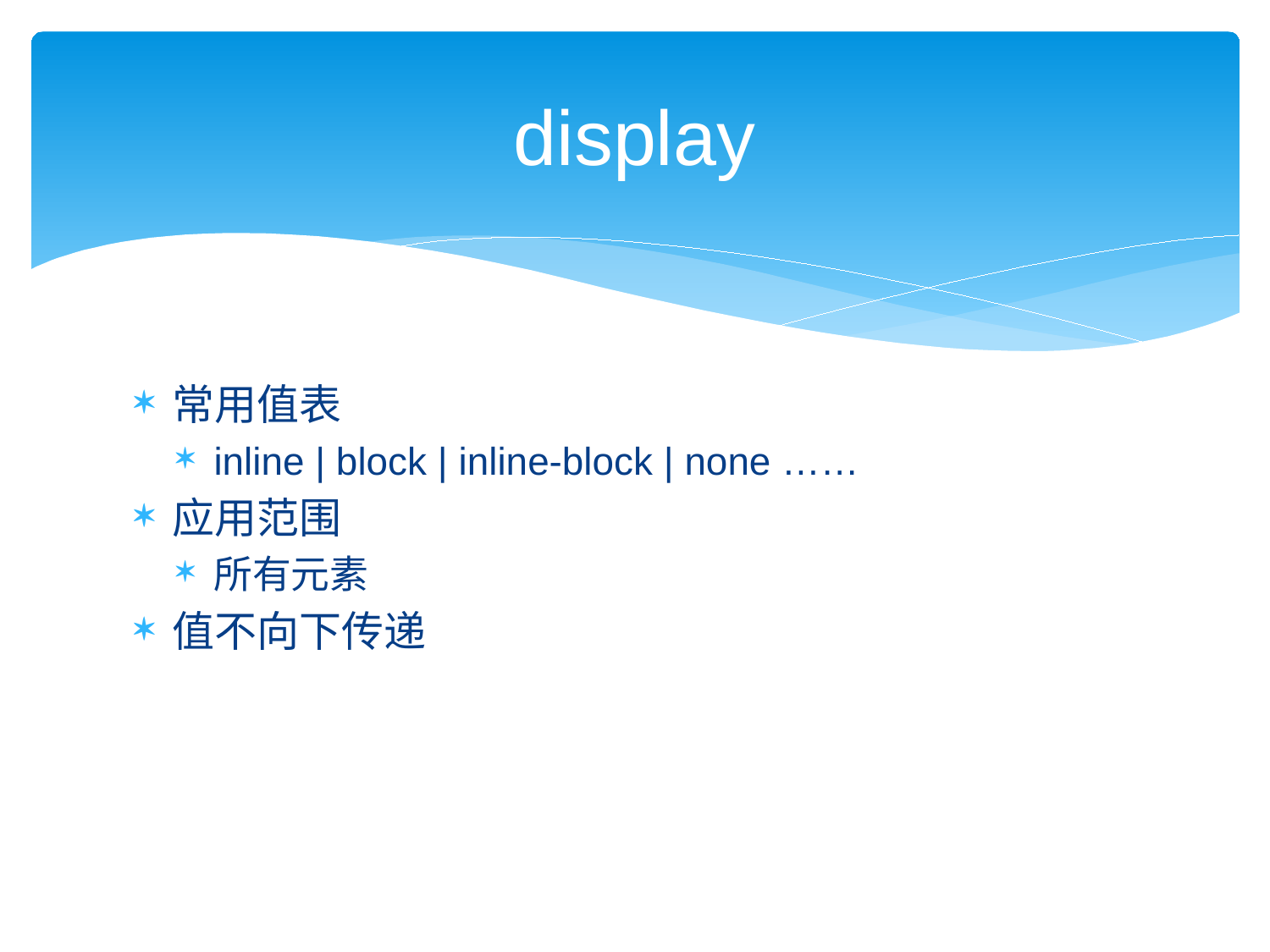

# display
常用值表
inline | block | inline-block | none ……
应用范围
所有元素
值不向下传递